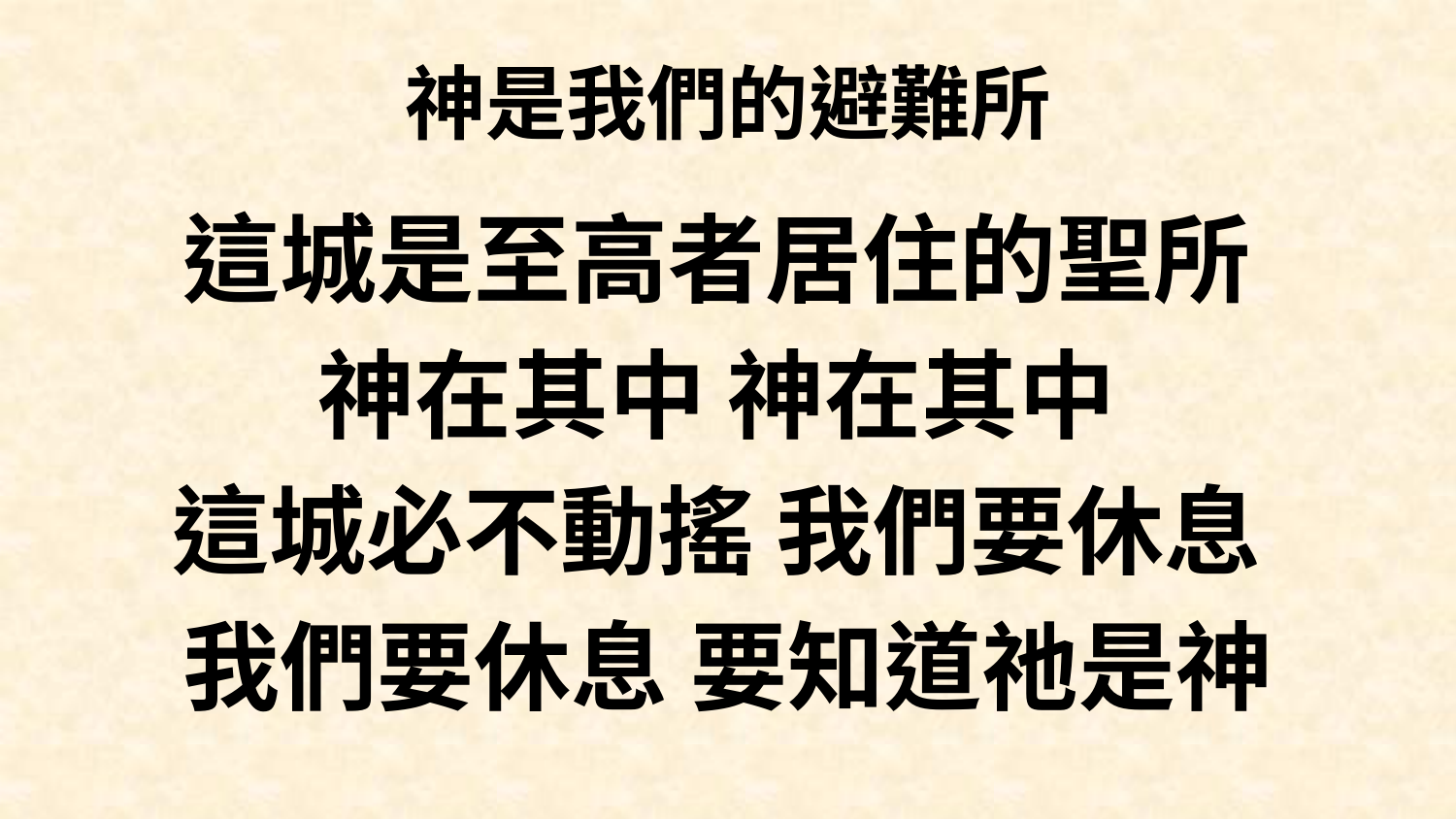

# 神是我們的避難所
這城是至高者居住的聖所
神在其中 神在其中
這城必不動搖 我們要休息
我們要休息 要知道祂是神